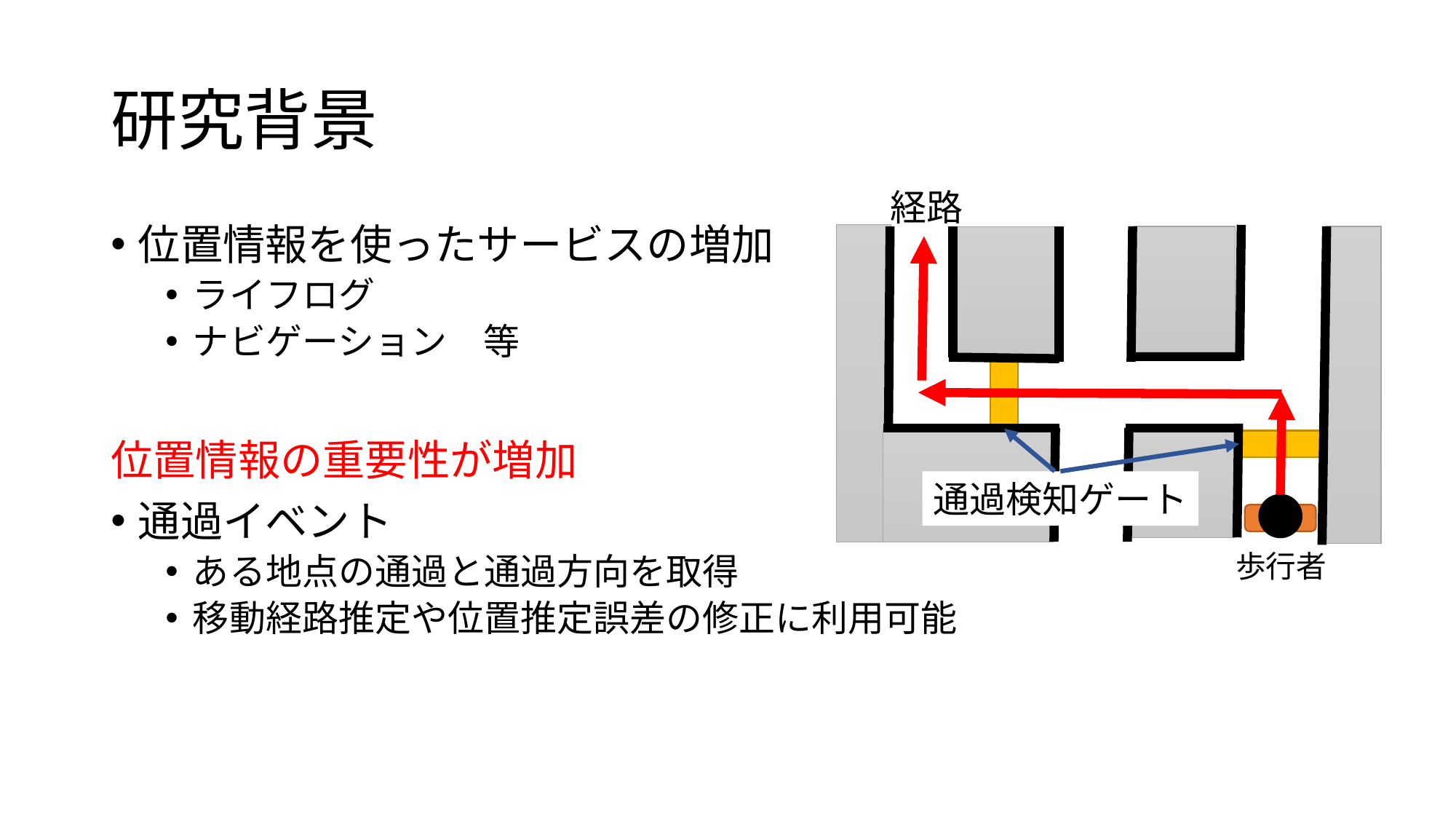

# 研究背景
経路

通過検知ゲート

歩行者
位置情報を使ったサービスの増加
ライフログ
ナビゲーション　等

位置情報の重要性が増加
通過イベント
ある地点の通過と通過方向を取得
移動経路推定や位置推定誤差の修正に利用可能